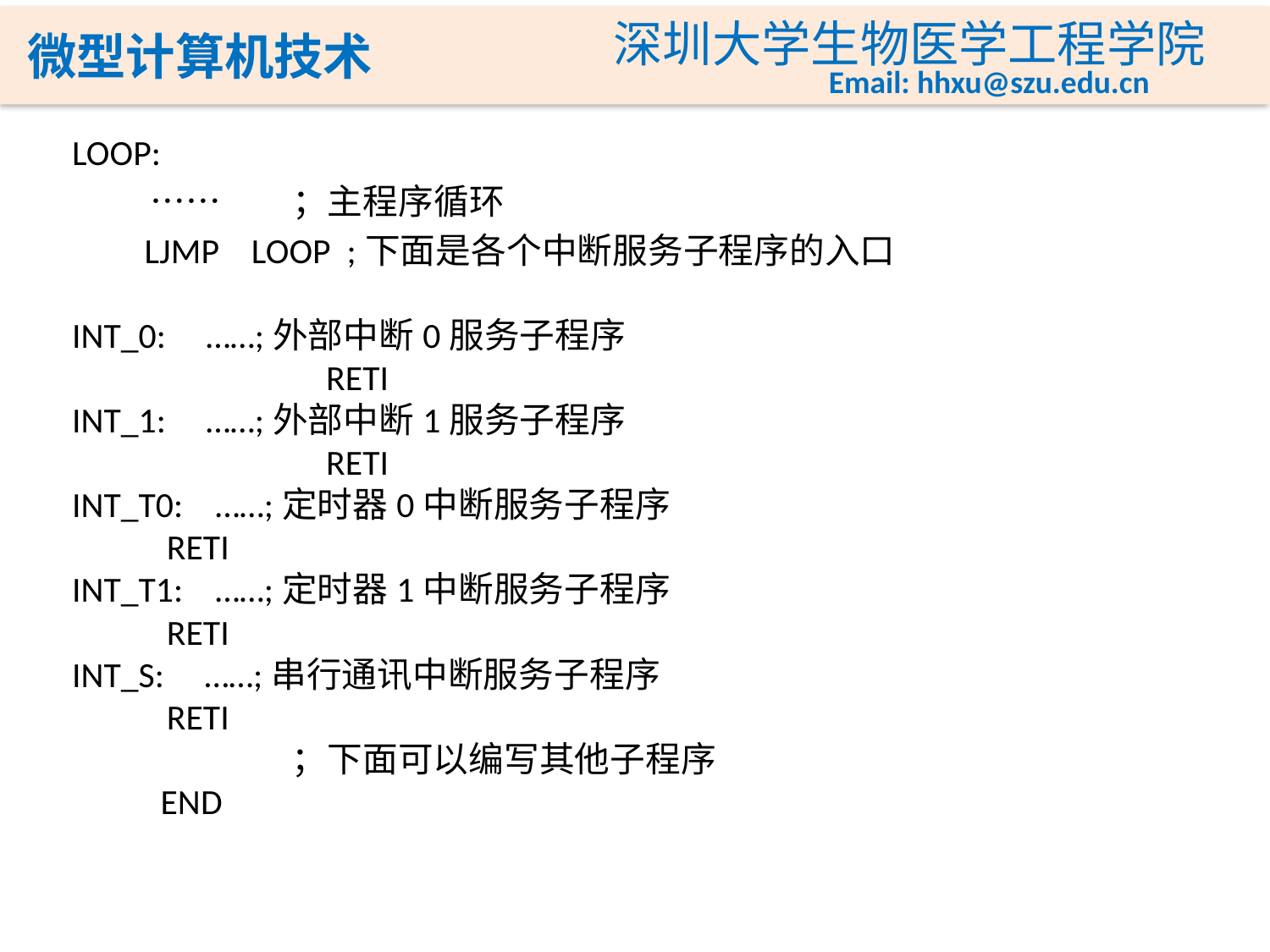

LOOP:
          ……        ；主程序循环
         LJMP    LOOP  ;下面是各个中断服务子程序的入口

INT_0:     ……;外部中断0服务子程序
	    	RETI
INT_1:     ……;外部中断1服务子程序
	    	RETI
INT_T0:    ……;定时器0中断服务子程序
           RETI
INT_T1:    ……;定时器1中断服务子程序
           RETI
INT_S:     ……;串行通讯中断服务子程序
           RETI
　　　　　　 ；下面可以编写其他子程序
           END